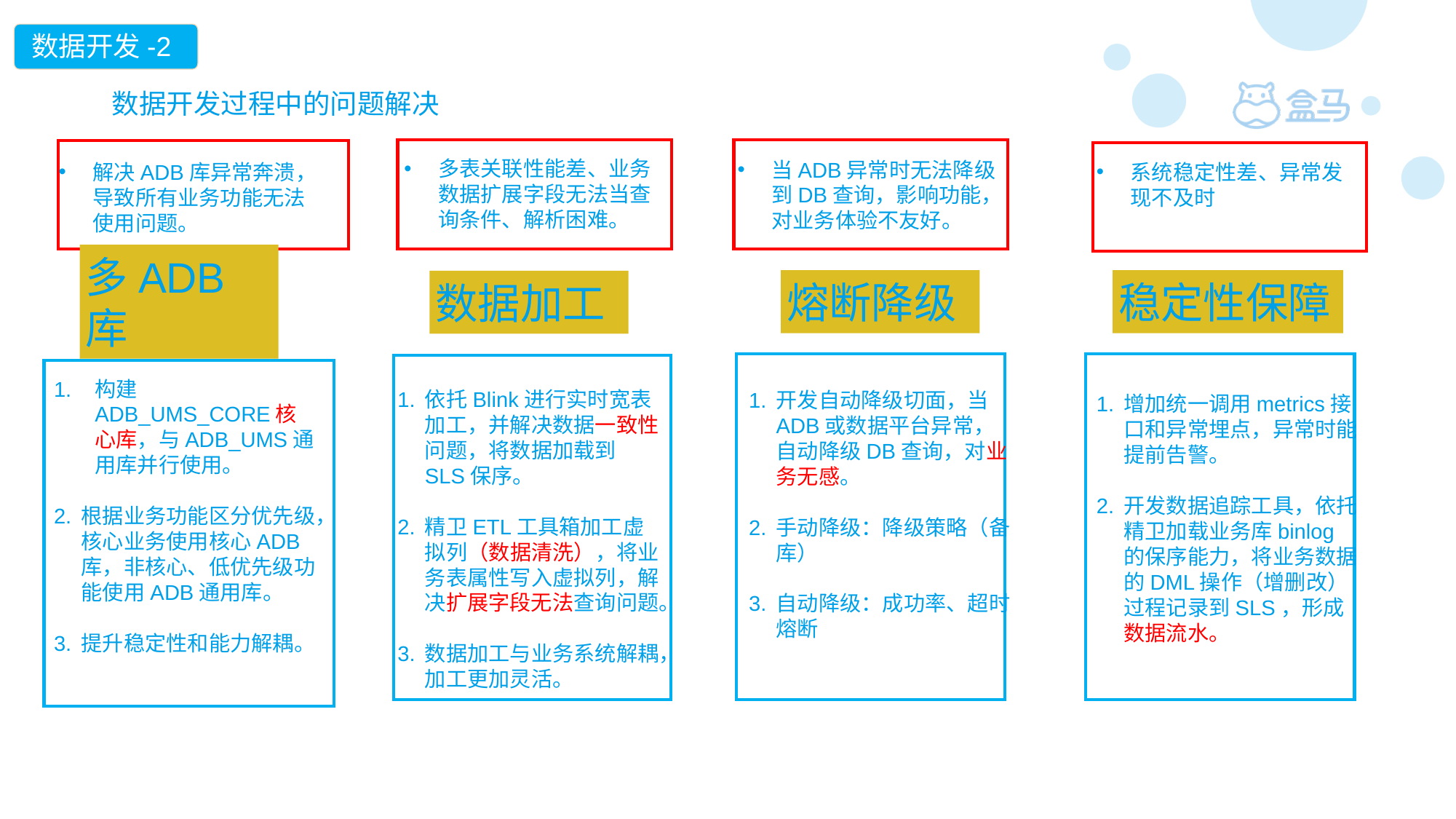

Metrics能力提升

数据开发-2

数据开发过程中的问题解决

多表关联性能差、业务数据扩展字段无法当查询条件、解析困难。
当ADB异常时无法降级到DB查询，影响功能，对业务体验不友好。
解决ADB库异常奔溃，导致所有业务功能无法使用问题。
系统稳定性差、异常发现不及时
稳定性保障
多ADB库
熔断降级
数据加工

依托Blink进行实时宽表加工，并解决数据一致性问题，将数据加载到SLS保序。

精卫ETL工具箱加工虚拟列（数据清洗），将业务表属性写入虚拟列，解决扩展字段无法查询问题。

数据加工与业务系统解耦，加工更加灵活。

开发自动降级切面，当ADB或数据平台异常，自动降级DB查询，对业务无感。

手动降级：降级策略（备库）

自动降级：成功率、超时熔断

增加统一调用metrics接口和异常埋点，异常时能提前告警。

开发数据追踪工具，依托精卫加载业务库binlog的保序能力，将业务数据的DML操作（增删改）过程记录到SLS，形成数据流水。

构建ADB_UMS_CORE核心库，与ADB_UMS通用库并行使用。

根据业务功能区分优先级，核心业务使用核心ADB库，非核心、低优先级功能使用ADB通用库。

提升稳定性和能力解耦。